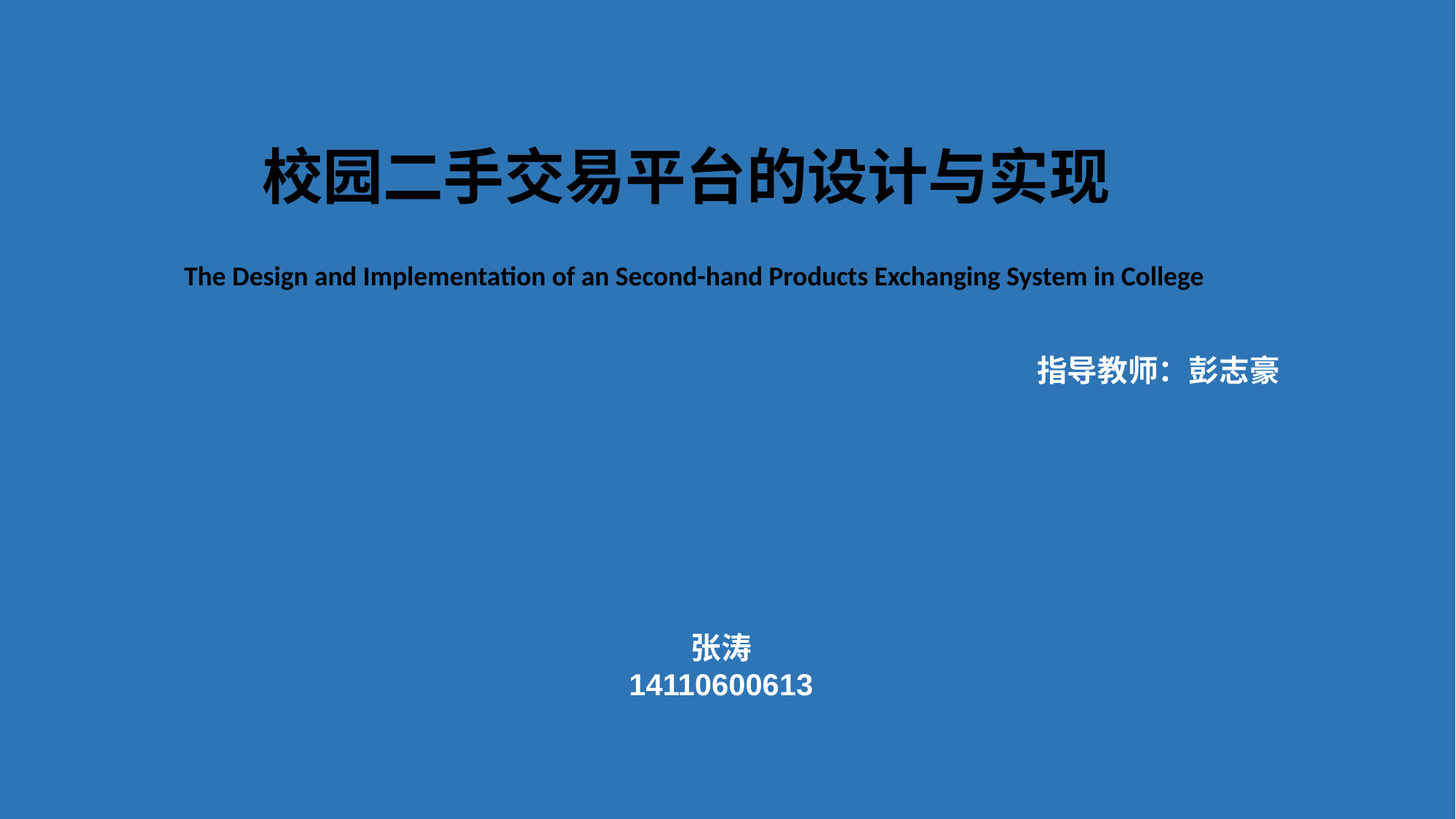

校园二手交易平台的设计与实现
             The Design and Implementation of an Second-hand Products Exchanging System in College

指导教师：彭志豪
张涛
14110600613